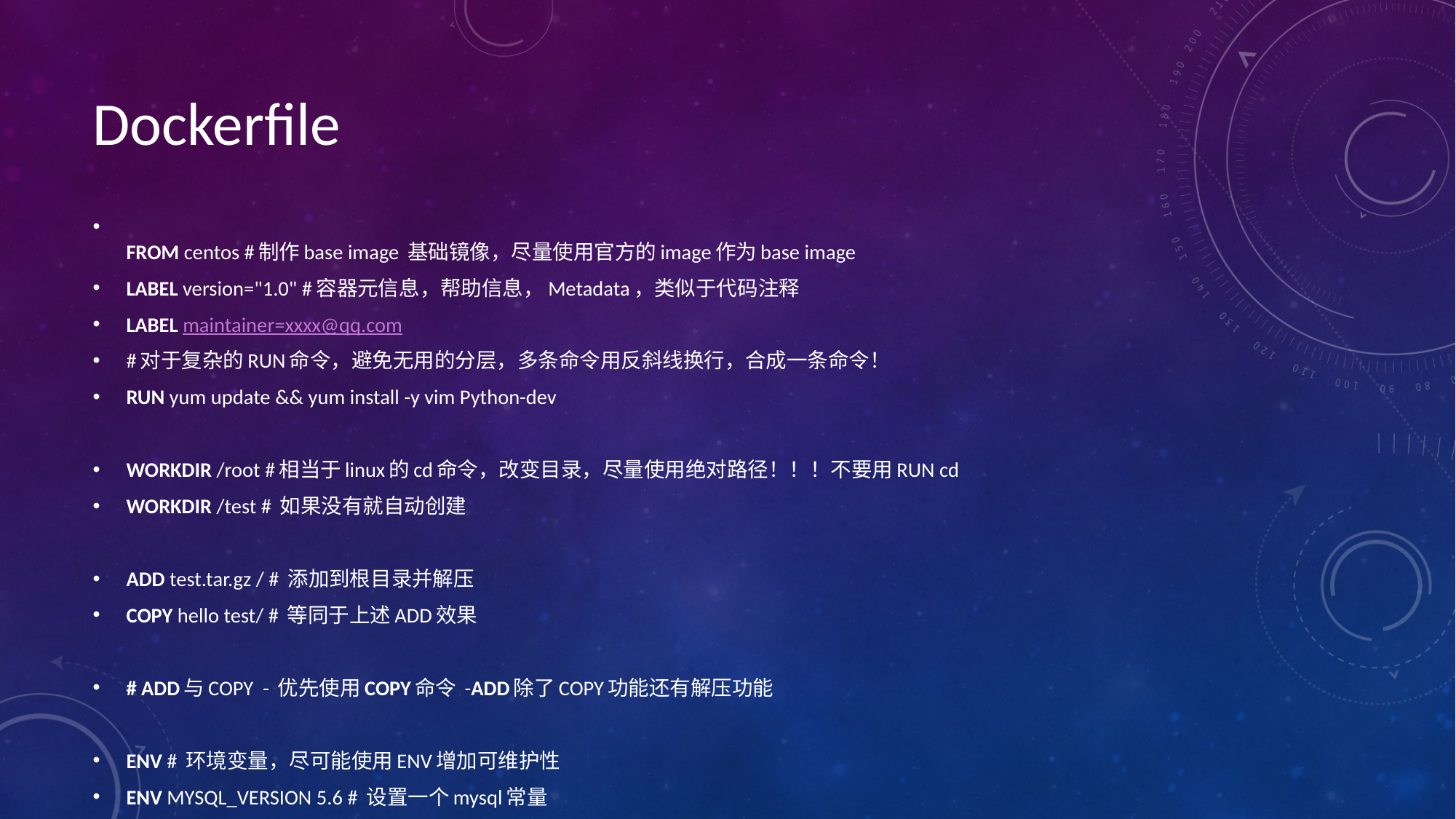

# Dockerfile
FROM centos #制作base image 基础镜像，尽量使用官方的image作为base image
LABEL version="1.0" #容器元信息，帮助信息，Metadata，类似于代码注释
LABEL maintainer=xxxx@qq.com
#对于复杂的RUN命令，避免无用的分层，多条命令用反斜线换行，合成一条命令！
RUN yum update && yum install -y vim Python-dev

WORKDIR /root #相当于linux的cd命令，改变目录，尽量使用绝对路径！！！不要用RUN cd
WORKDIR /test # 如果没有就自动创建

ADD test.tar.gz / # 添加到根目录并解压
COPY hello test/ # 等同于上述ADD效果

# ADD与COPY  - 优先使用COPY命令 -ADD除了COPY功能还有解压功能

ENV # 环境变量，尽可能使用ENV增加可维护性
ENV MYSQL_VERSION 5.6 # 设置一个mysql常量